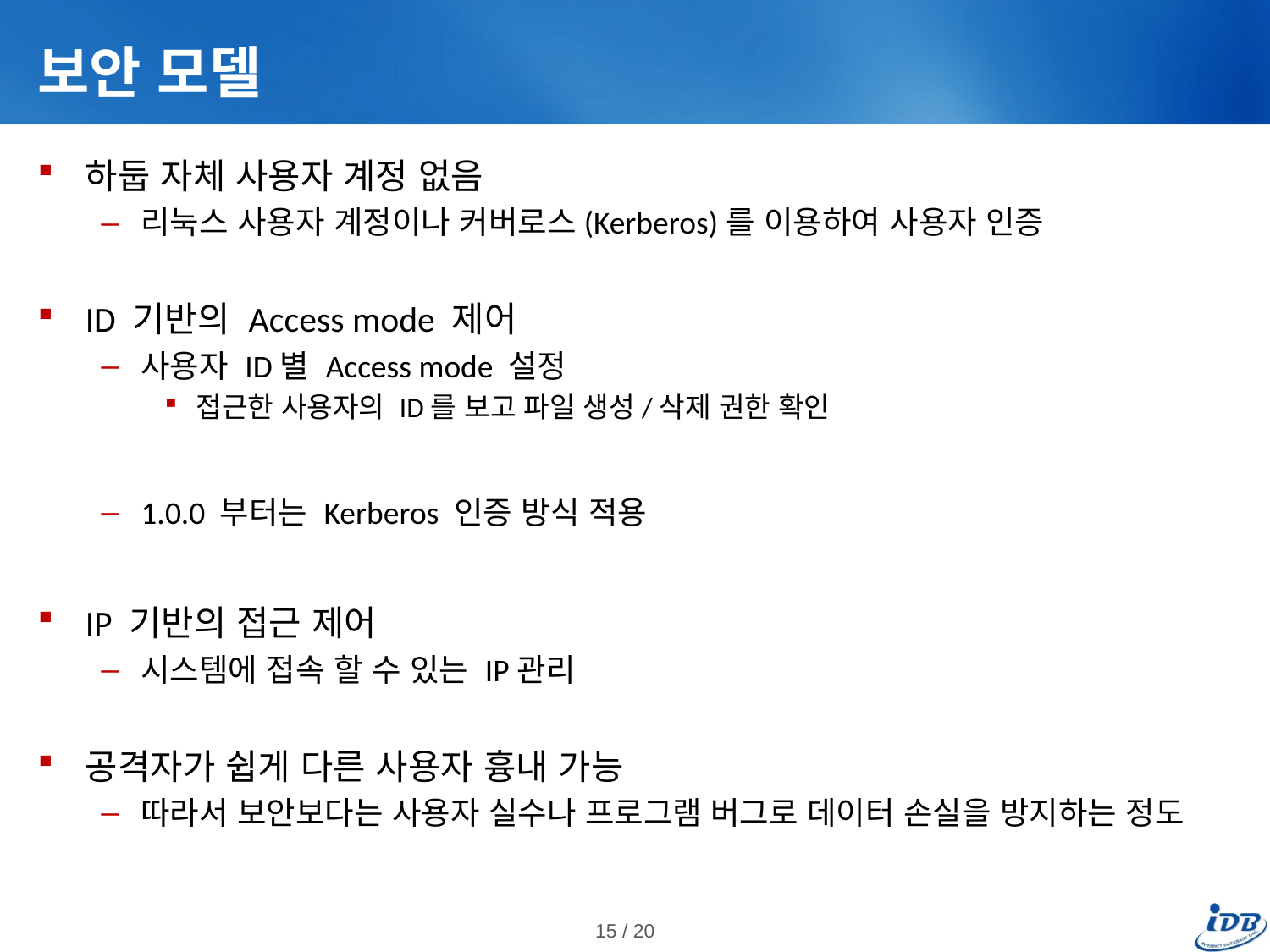

# 보안 모델
하둡 자체 사용자 계정 없음
리눅스 사용자 계정이나 커버로스(Kerberos)를 이용하여 사용자 인증

ID 기반의 Access mode 제어
사용자 ID별 Access mode 설정
접근한 사용자의 ID를 보고 파일 생성/삭제 권한 확인

1.0.0 부터는 Kerberos 인증 방식 적용

IP 기반의 접근 제어
시스템에 접속 할 수 있는 IP관리

공격자가 쉽게 다른 사용자 흉내 가능
따라서 보안보다는 사용자 실수나 프로그램 버그로 데이터 손실을 방지하는 정도